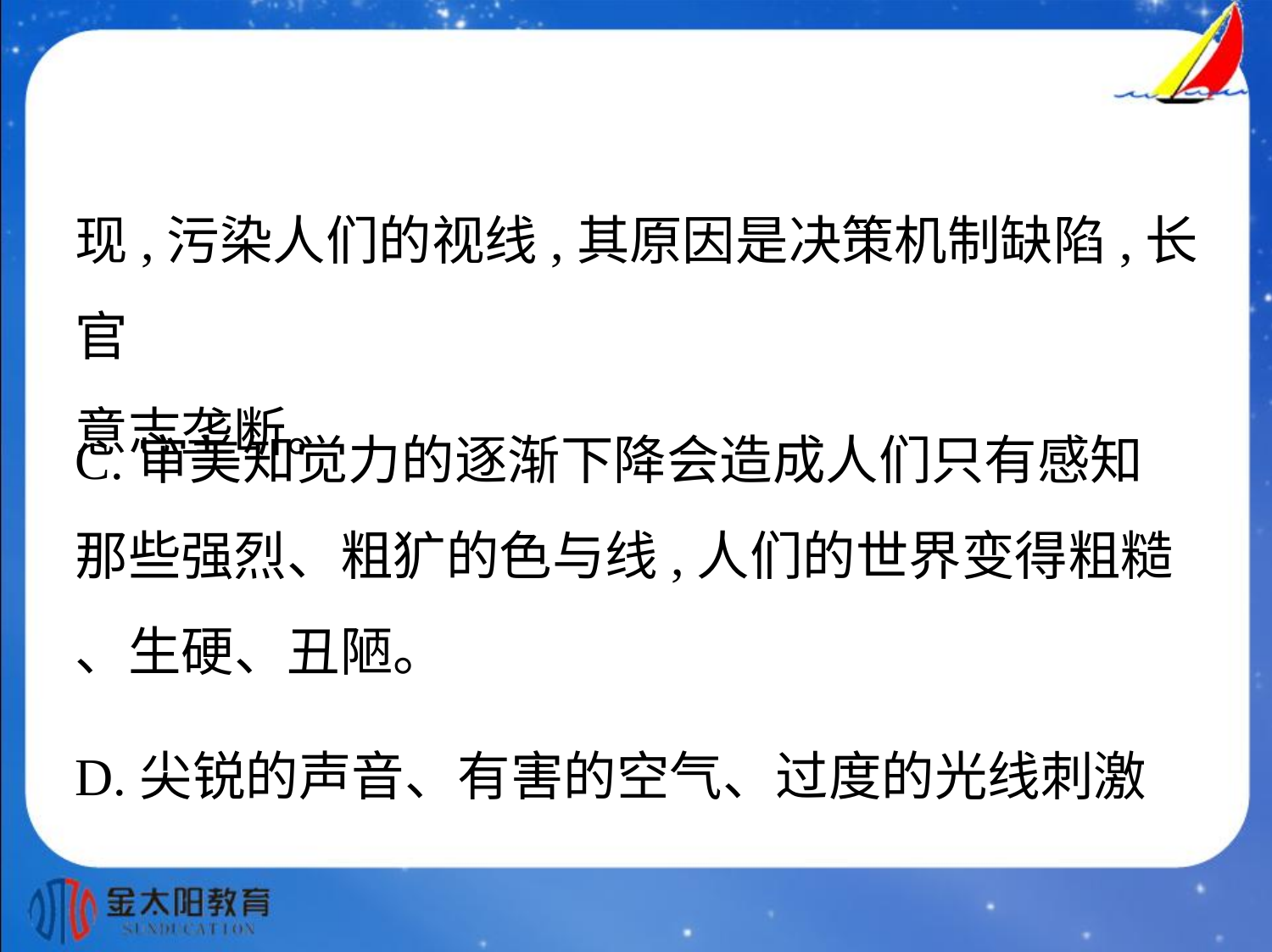

现,污染人们的视线,其原因是决策机制缺陷,长官
意志垄断。
C.审美知觉力的逐渐下降会造成人们只有感知
那些强烈、粗犷的色与线,人们的世界变得粗糙
、生硬、丑陋。
D.尖锐的声音、有害的空气、过度的光线刺激